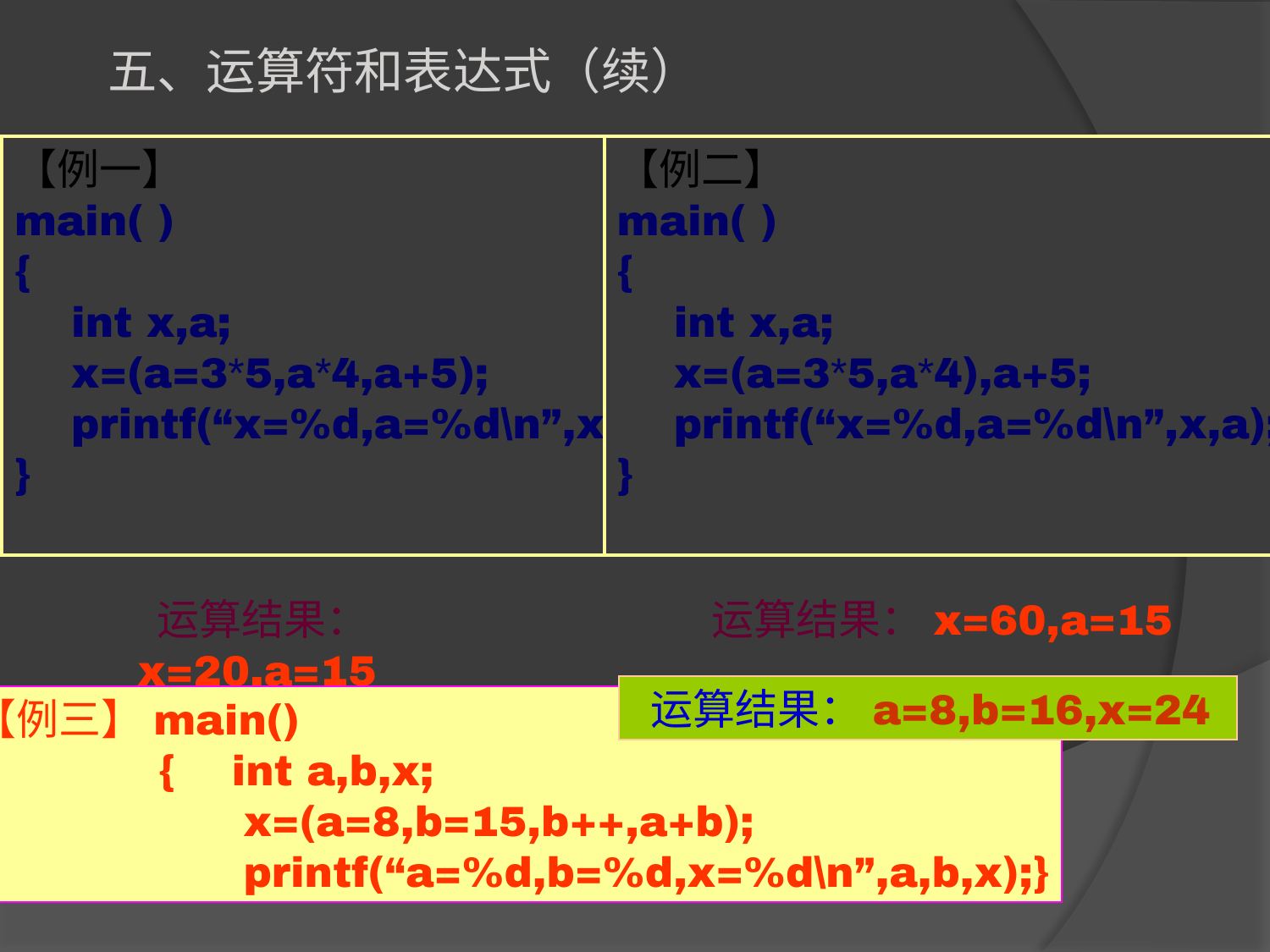

五、运算符和表达式（续）
【例一】
main( )
{
    int x,a;
    x=(a=3*5,a*4,a+5);
    printf(“x=%d,a=%d\n”,x,a);
}

【例二】
main( )
{
    int x,a;
    x=(a=3*5,a*4),a+5;
    printf(“x=%d,a=%d\n”,x,a);
}

 运算结果：x=20,a=15
运算结果：x=60,a=15
 运算结果：a=8,b=16,x=24
【例三】main()
             {    int a,b,x;
                   x=(a=8,b=15,b++,a+b);
                   printf(“a=%d,b=%d,x=%d\n”,a,b,x);}